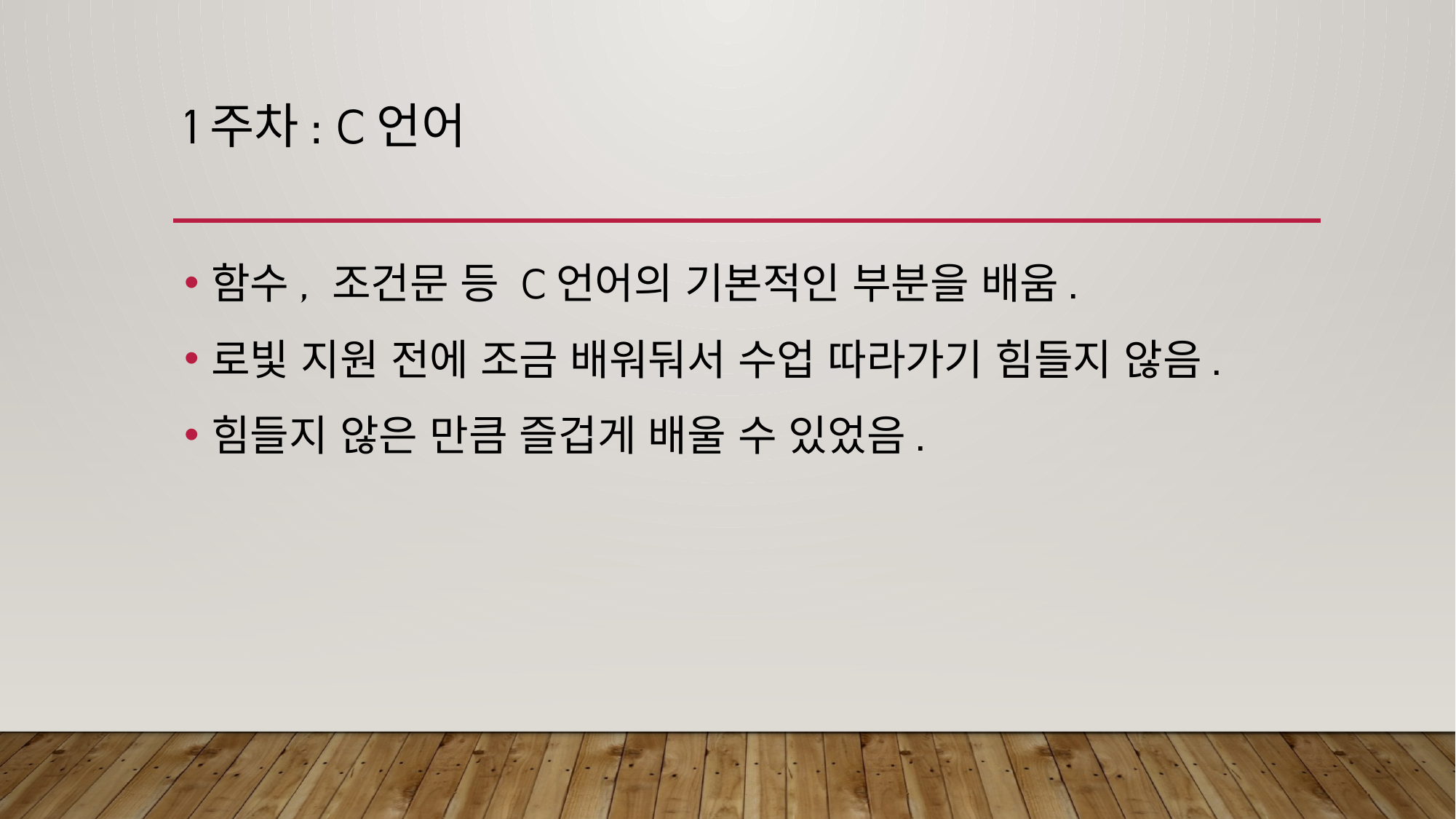

# 1주차: C언어
함수, 조건문 등 C언어의 기본적인 부분을 배움.
로빛 지원 전에 조금 배워둬서 수업 따라가기 힘들지 않음.
힘들지 않은 만큼 즐겁게 배울 수 있었음.